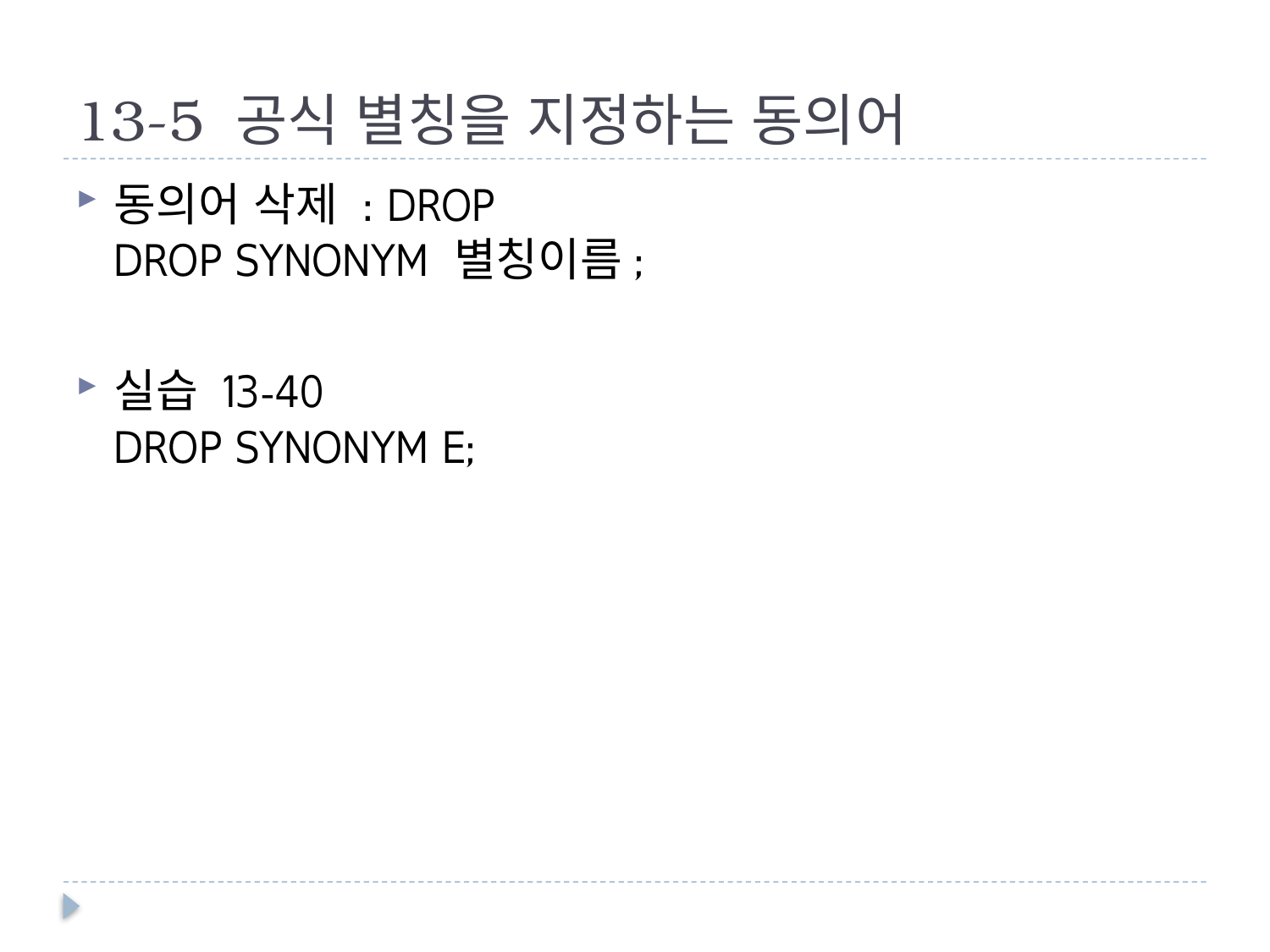

# 13-5 공식 별칭을 지정하는 동의어
동의어 삭제 : DROP
DROP SYNONYM 별칭이름;

실습 13-40
DROP SYNONYM E;